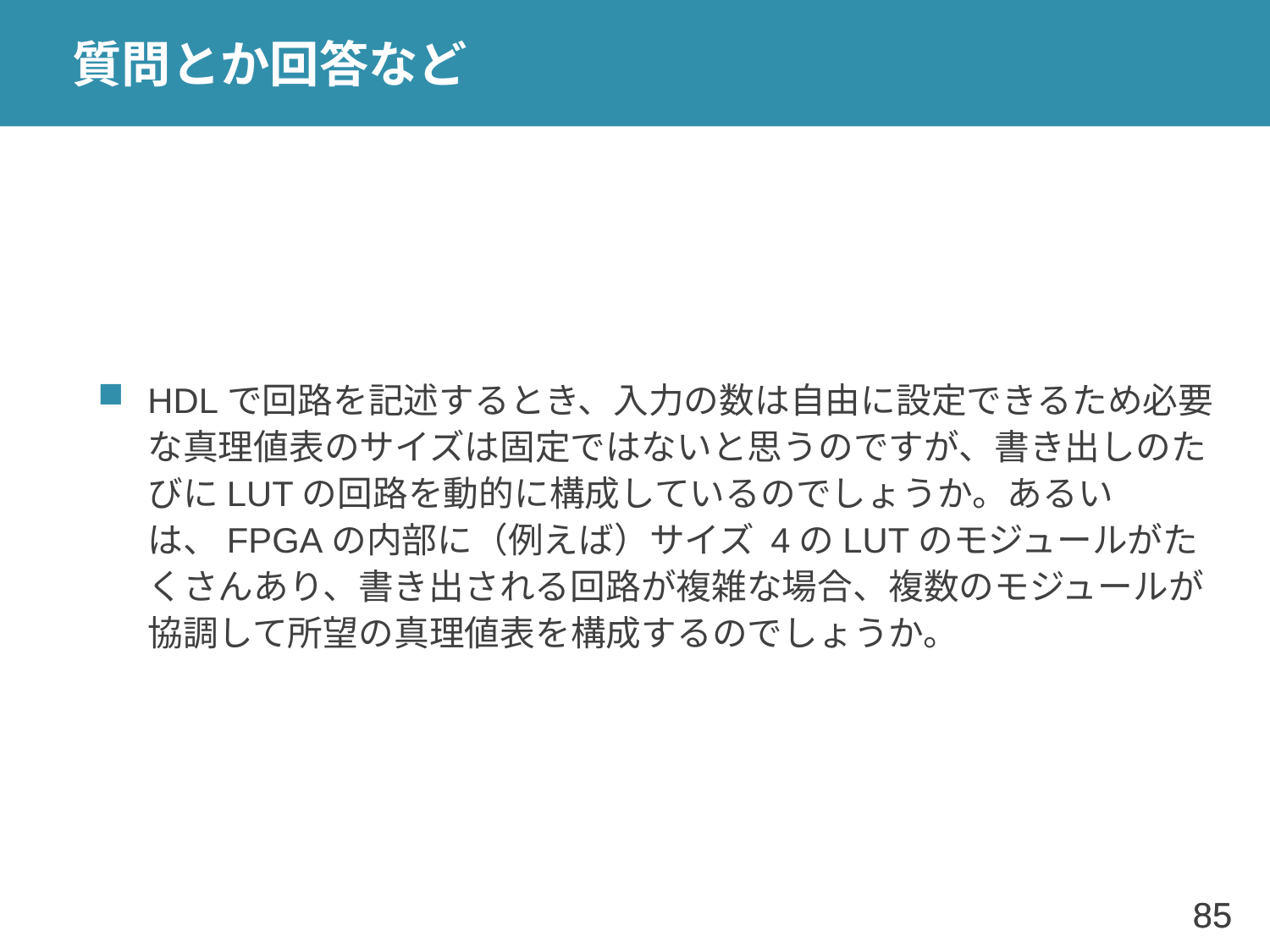

# 質問とか回答など
HDLで回路を記述するとき、入力の数は自由に設定できるため必要な真理値表のサイズは固定ではないと思うのですが、書き出しのたびにLUTの回路を動的に構成しているのでしょうか。あるいは、FPGAの内部に（例えば）サイズ 4のLUTのモジュールがたくさんあり、書き出される回路が複雑な場合、複数のモジュールが協調して所望の真理値表を構成するのでしょうか。